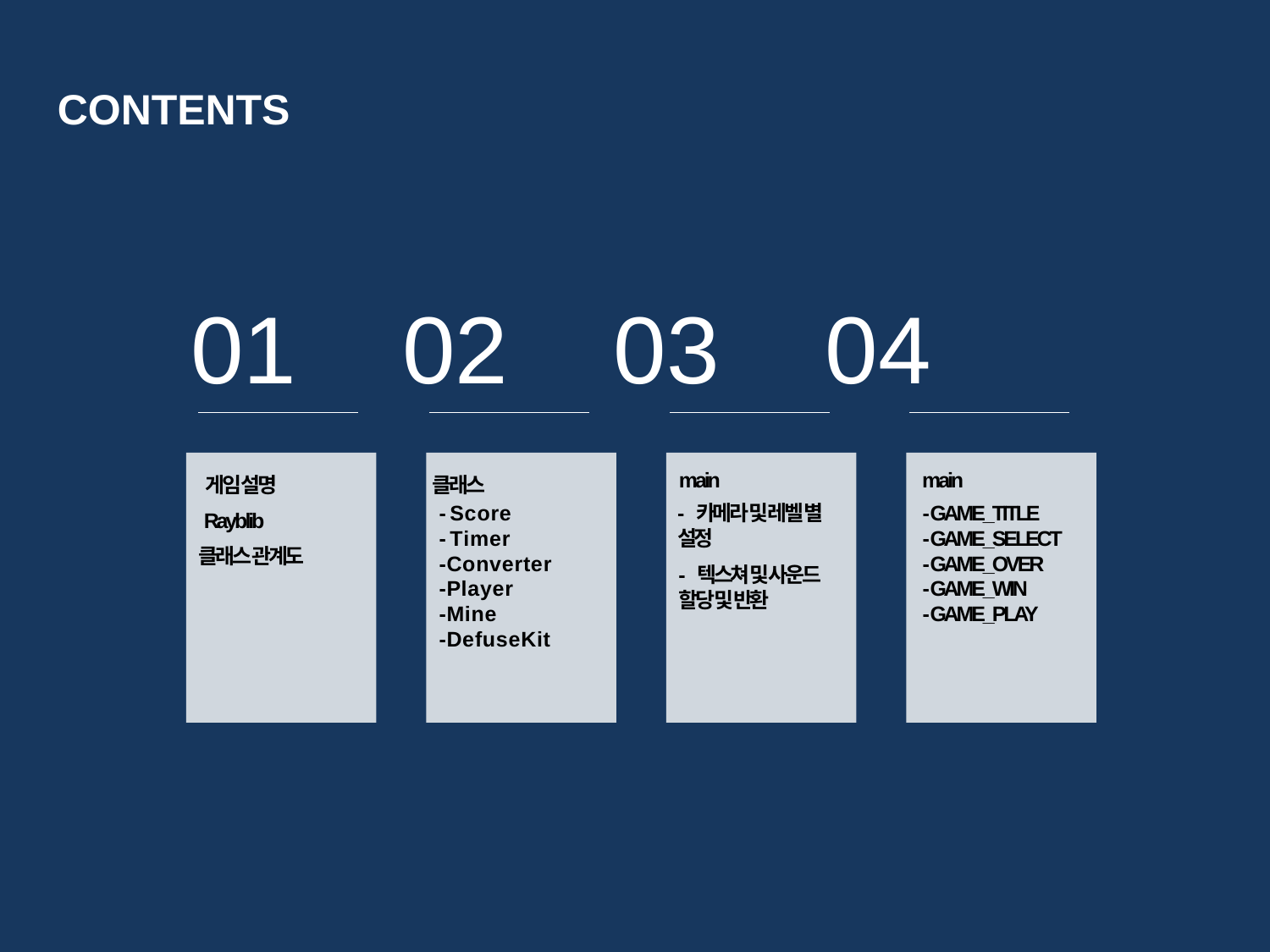

CONTENTS
01    02    03    04

main
main
게임 설명
클래스
-  카메라 및 레벨 별 설정
- GAME_TITLE
- GAME_SELECT
- GAME_OVER
- GAME_WIN
- GAME_PLAY

-  S c o r e
-  T i m e r
- C o n v e r t e r
- P l a y e r
- M i n e
- D e f u s e K i t
Rayblib
클래스 관계도
-  텍스쳐 및 사운드 할당 및 반환